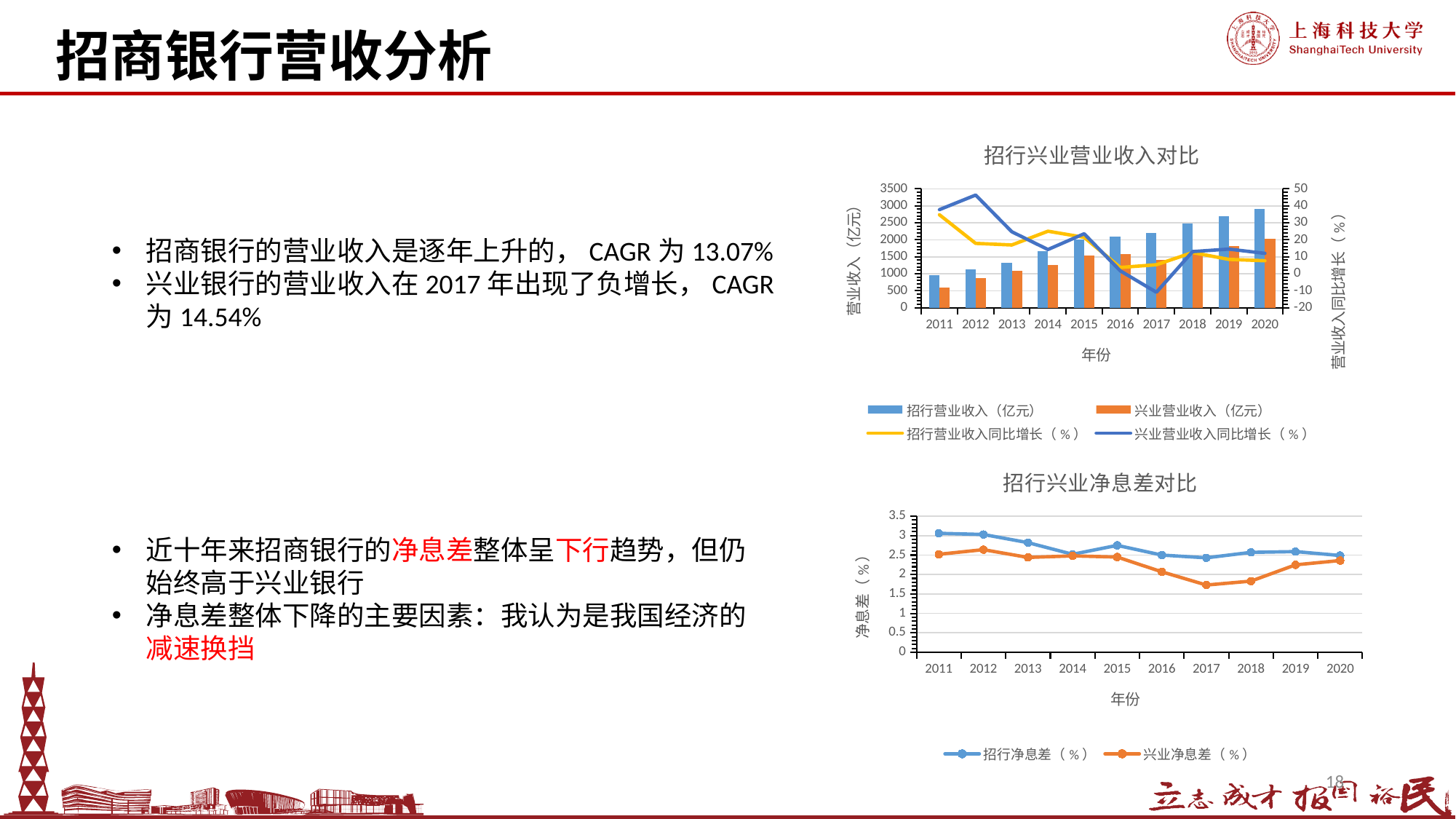

招商银行营收分析

### Chart: 招行兴业营业收入对比

| Category | 招行营业收入（亿元） | 兴业营业收入（亿元） | 招行营业收入同比增长（%） | 兴业营业收入同比增长（%） |
|---|---|---|---|---|
| 2011 | 961.57 | 598.7 | 34.72 | 37.77 |
| 2012 | 1133.67 | 876.19 | 17.9 | 46.35 |
| 2013 | 1326.04 | 1092.87 | 16.97 | 24.73 |
| 2014 | 1658.63 | 1248.98 | 25.08 | 14.28 |
| 2015 | 2014.71 | 1543.48 | 21.47 | 23.58 |
| 2016 | 2090.25 | 1570.6 | 3.75 | 1.76 |
| 2017 | 2208.97 | 1399.75 | 5.33 | -10.89 |
| 2018 | 2485.55 | 1582.87 | 12.52 | 13.08 |
| 2019 | 2697.03 | 1813.08 | 8.51 | 14.54 |
| 2020 | 2904.82 | 2031.37 | 7.7 | 12.04 |
招商银行的营业收入是逐年上升的，CAGR为13.07%
兴业银行的营业收入在2017年出现了负增长，CAGR为14.54%

### Chart: 招行兴业净息差对比

| Category | 招行净息差（%） | 兴业净息差（%） |
|---|---|---|
| 2011 | 3.06 | 2.52 |
| 2012 | 3.03 | 2.64 |
| 2013 | 2.82 | 2.44 |
| 2014 | 2.52 | 2.48 |
| 2015 | 2.75 | 2.45 |
| 2016 | 2.5 | 2.07 |
| 2017 | 2.43 | 1.73 |
| 2018 | 2.57 | 1.83 |
| 2019 | 2.59 | 2.25 |
| 2020 | 2.49 | 2.36 |
近十年来招商银行的净息差整体呈下行趋势，但仍始终高于兴业银行
净息差整体下降的主要因素：我认为是我国经济的减速换挡
18